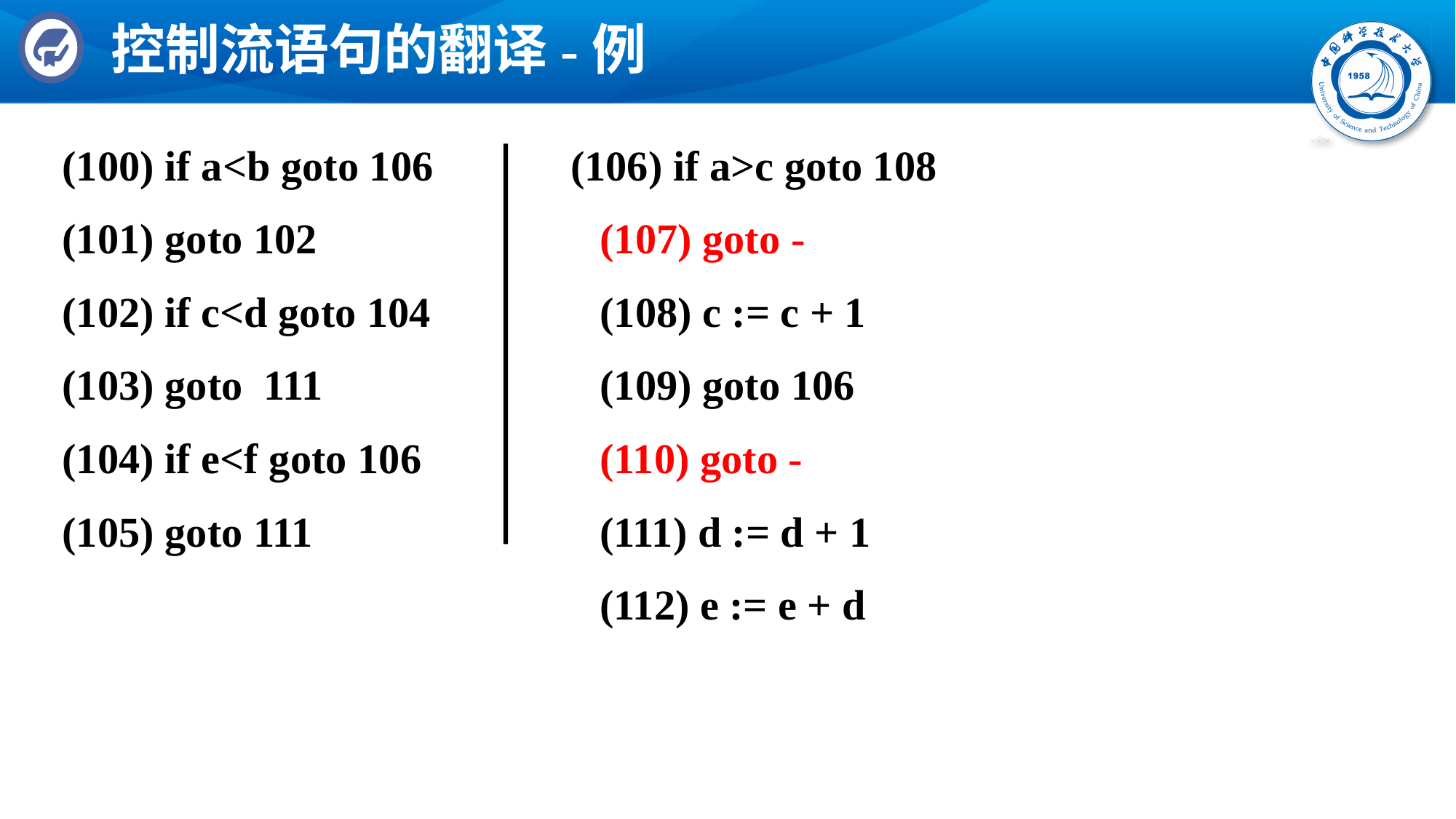

# 控制流语句的翻译-例
(100) if a<b goto 106             (106) if a>c goto 108
(101) goto 102		       (107) goto -
(102) if c<d goto 104	       (108) c := c + 1
(103) goto  111 		       (109) goto 106
(104) if e<f goto 106 	       (110) goto -
(105) goto 111 		       (111) d := d + 1
					       (112) e := e + d